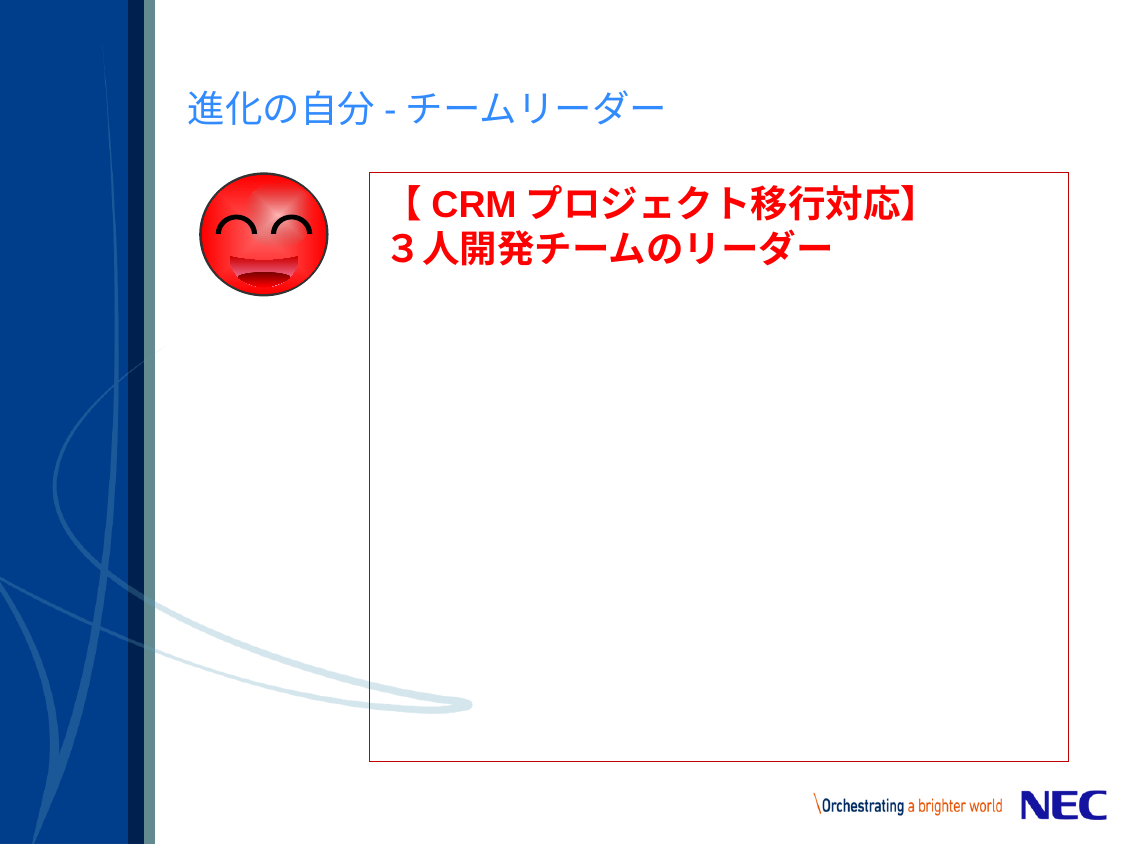

# 進化の自分-チームリーダー

【CRMプロジェクト移行対応】
３人開発チームのリーダー